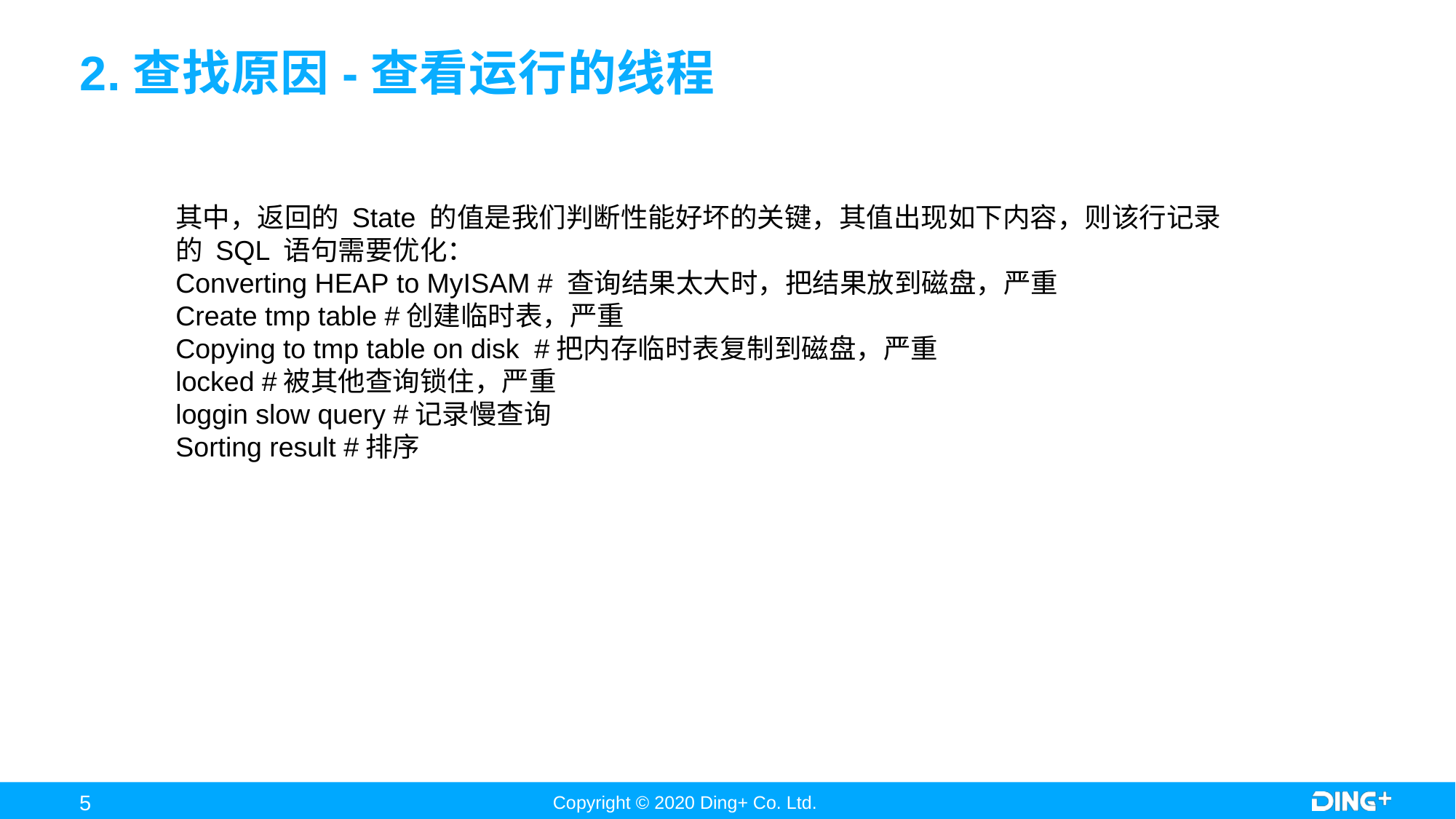

# 2.查找原因-查看运行的线程
其中，返回的 State 的值是我们判断性能好坏的关键，其值出现如下内容，则该行记录的 SQL 语句需要优化：
Converting HEAP to MyISAM # 查询结果太大时，把结果放到磁盘，严重Create tmp table #创建临时表，严重
Copying to tmp table on disk  #把内存临时表复制到磁盘，严重
locked #被其他查询锁住，严重
loggin slow query #记录慢查询
Sorting result #排序
5
Copyright © 2020 Ding+ Co. Ltd.